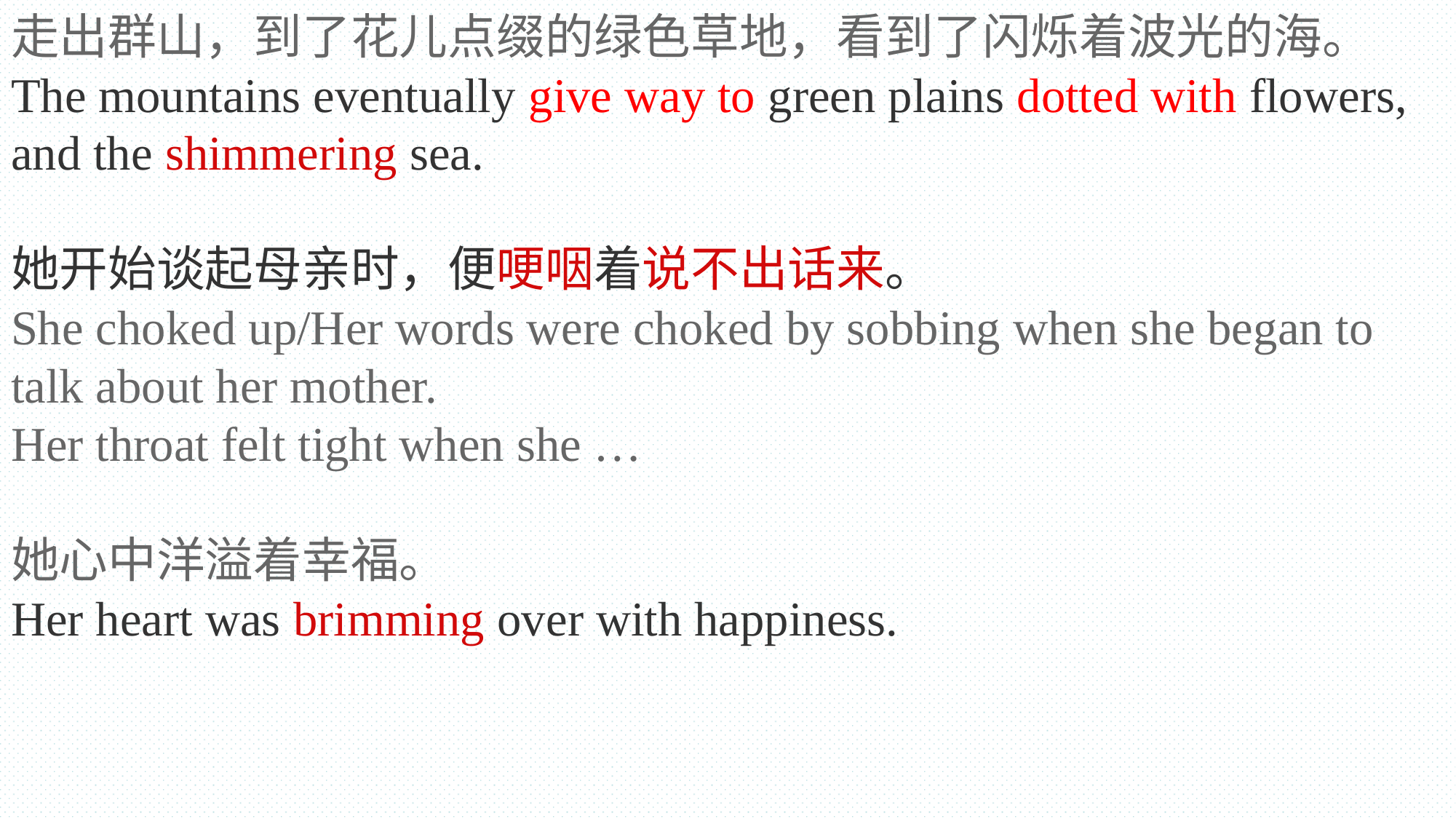

走出群山，到了花儿点缀的绿色草地，看到了闪烁着波光的海。
The mountains eventually give way to green plains dotted with flowers, and the shimmering sea.

她开始谈起母亲时，便哽咽着说不出话来。
She choked up/Her words were choked by sobbing when she began to talk about her mother.
Her throat felt tight when she …

她心中洋溢着幸福。
Her heart was brimming over with happiness.